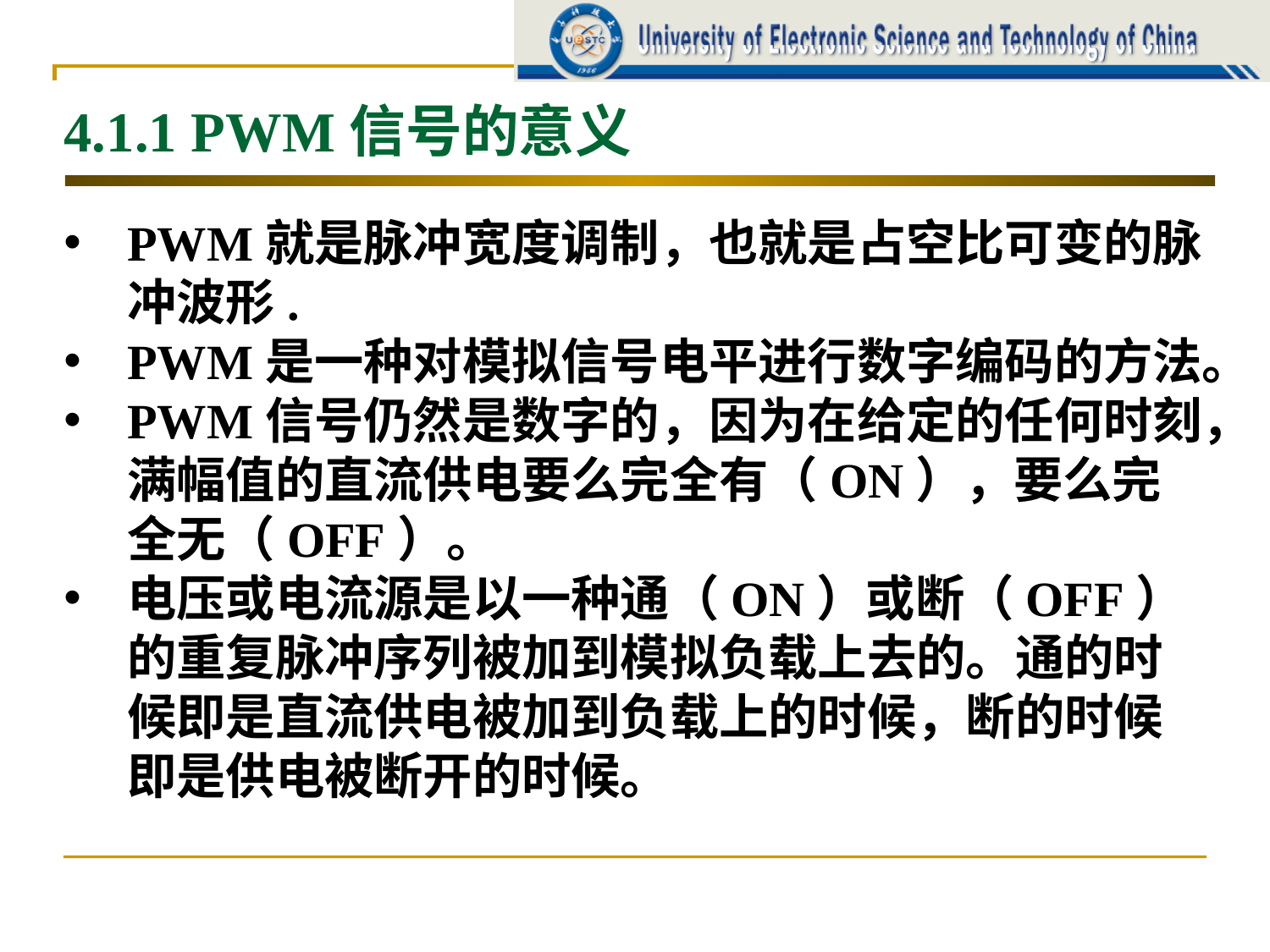

4.1.1 PWM信号的意义
PWM就是脉冲宽度调制，也就是占空比可变的脉冲波形.
PWM是一种对模拟信号电平进行数字编码的方法。
PWM信号仍然是数字的，因为在给定的任何时刻，满幅值的直流供电要么完全有（ON），要么完全无（OFF）。
电压或电流源是以一种通（ON）或断（OFF）的重复脉冲序列被加到模拟负载上去的。通的时候即是直流供电被加到负载上的时候，断的时候即是供电被断开的时候。